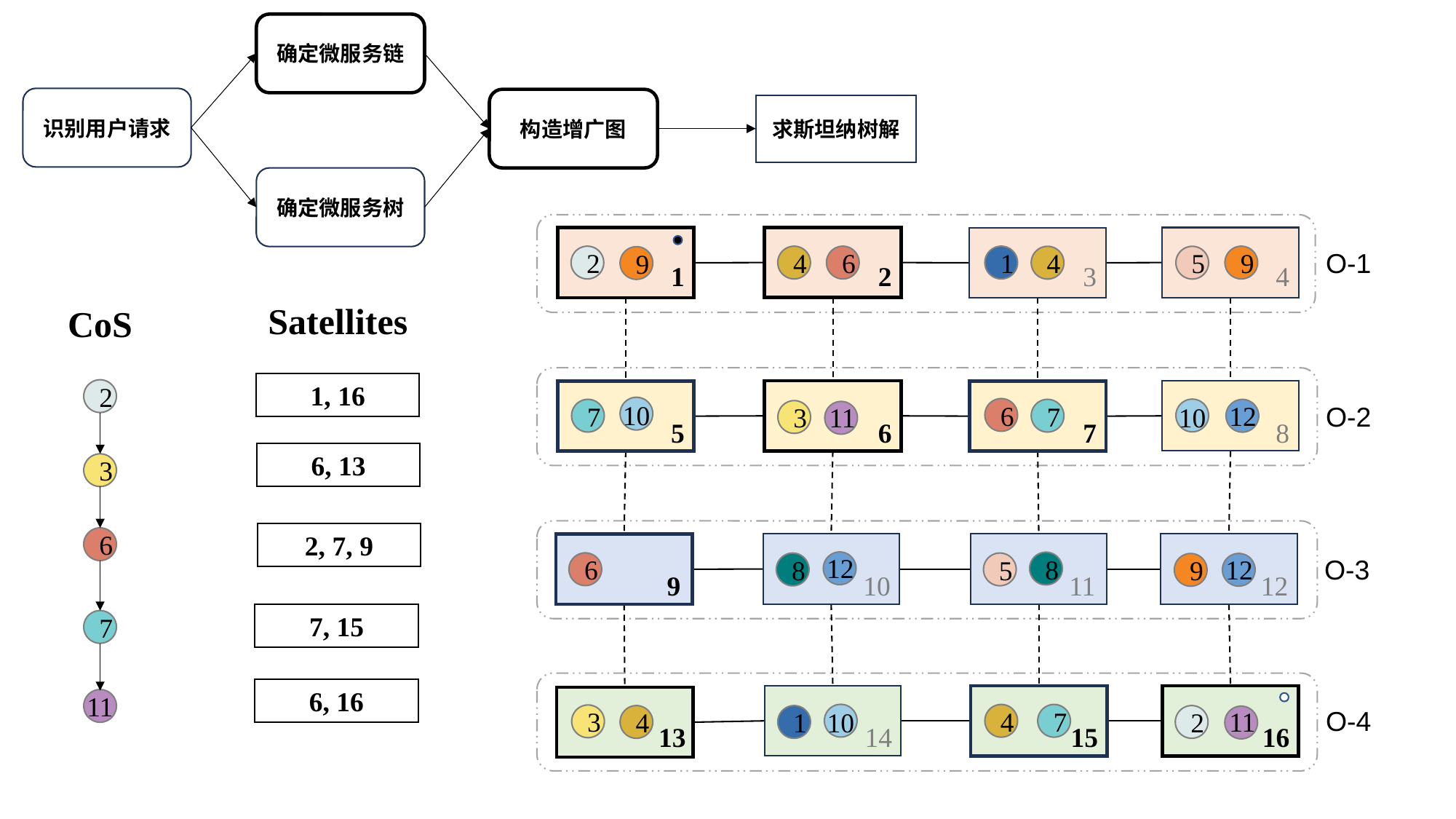

确定微服务链
识别用户请求
构造增广图
求斯坦纳树解
确定微服务树

4

3

O-1
2
4
6
1
9
4
5
9
1
2

10

12

O-2
10

11

6
7
7
3
5
6
8
7

10

12

12

O-3
12

8
6
5
8
9
9
11

14

O-4
11

10

4
7
3
4
1
2
13
15
16
Satellites
CoS
1, 16
2
6, 13
3
2, 7, 9
6
7, 15
7
6, 16
11